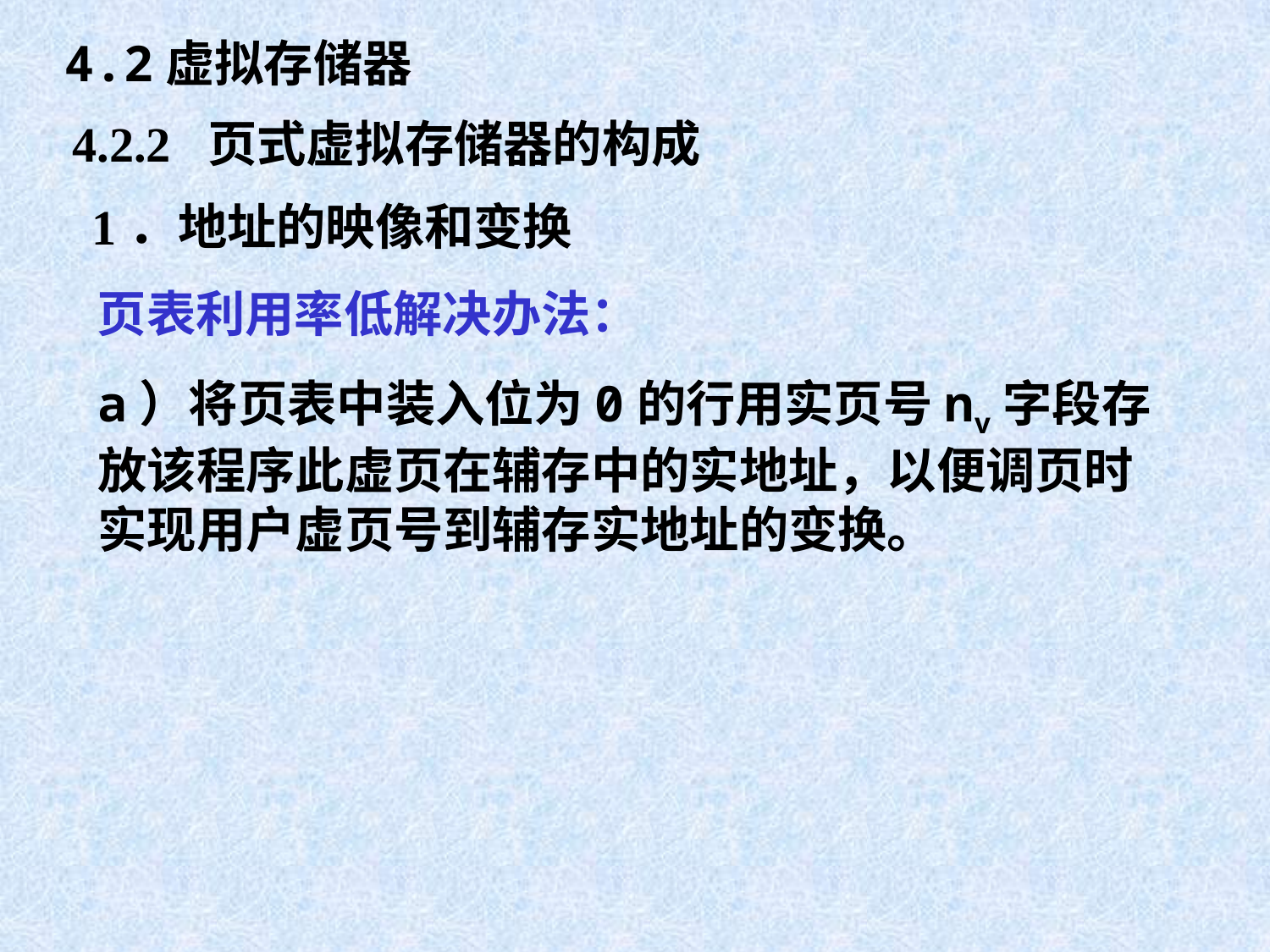

4.2虚拟存储器
4.2.2  页式虚拟存储器的构成
1．地址的映像和变换
页表利用率低解决办法：
a）将页表中装入位为0的行用实页号nv字段存放该程序此虚页在辅存中的实地址，以便调页时实现用户虚页号到辅存实地址的变换。